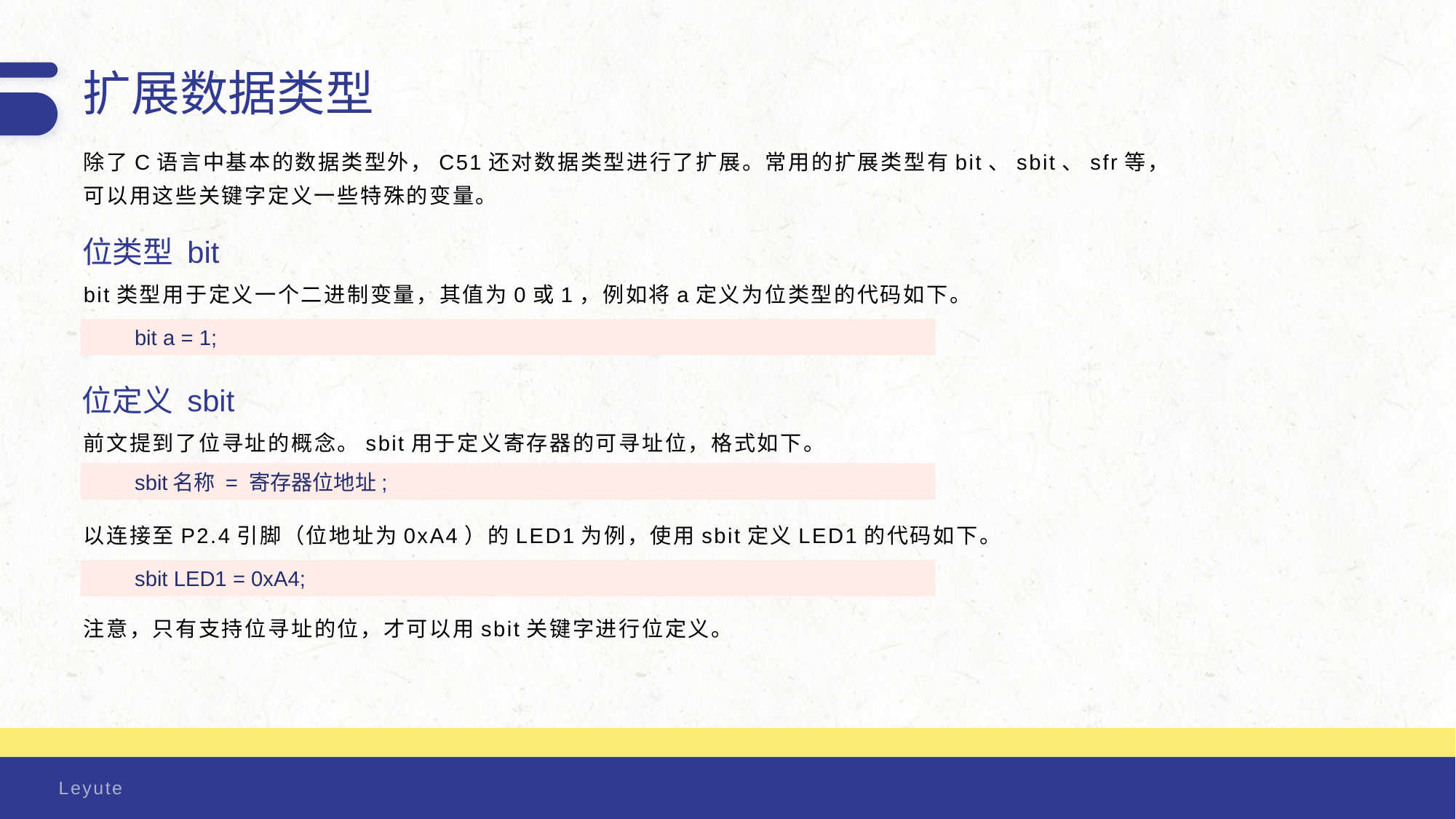

扩展数据类型
除了C语言中基本的数据类型外，C51还对数据类型进行了扩展。常用的扩展类型有bit、sbit、sfr等，可以用这些关键字定义一些特殊的变量。
位类型 bit
bit类型用于定义一个二进制变量，其值为0或1，例如将a定义为位类型的代码如下。
bit a = 1;
位定义 sbit
前文提到了位寻址的概念。sbit用于定义寄存器的可寻址位，格式如下。
sbit名称 = 寄存器位地址;
以连接至P2.4引脚（位地址为0xA4）的LED1为例，使用sbit定义LED1的代码如下。
sbit LED1 = 0xA4;
注意，只有支持位寻址的位，才可以用sbit关键字进行位定义。